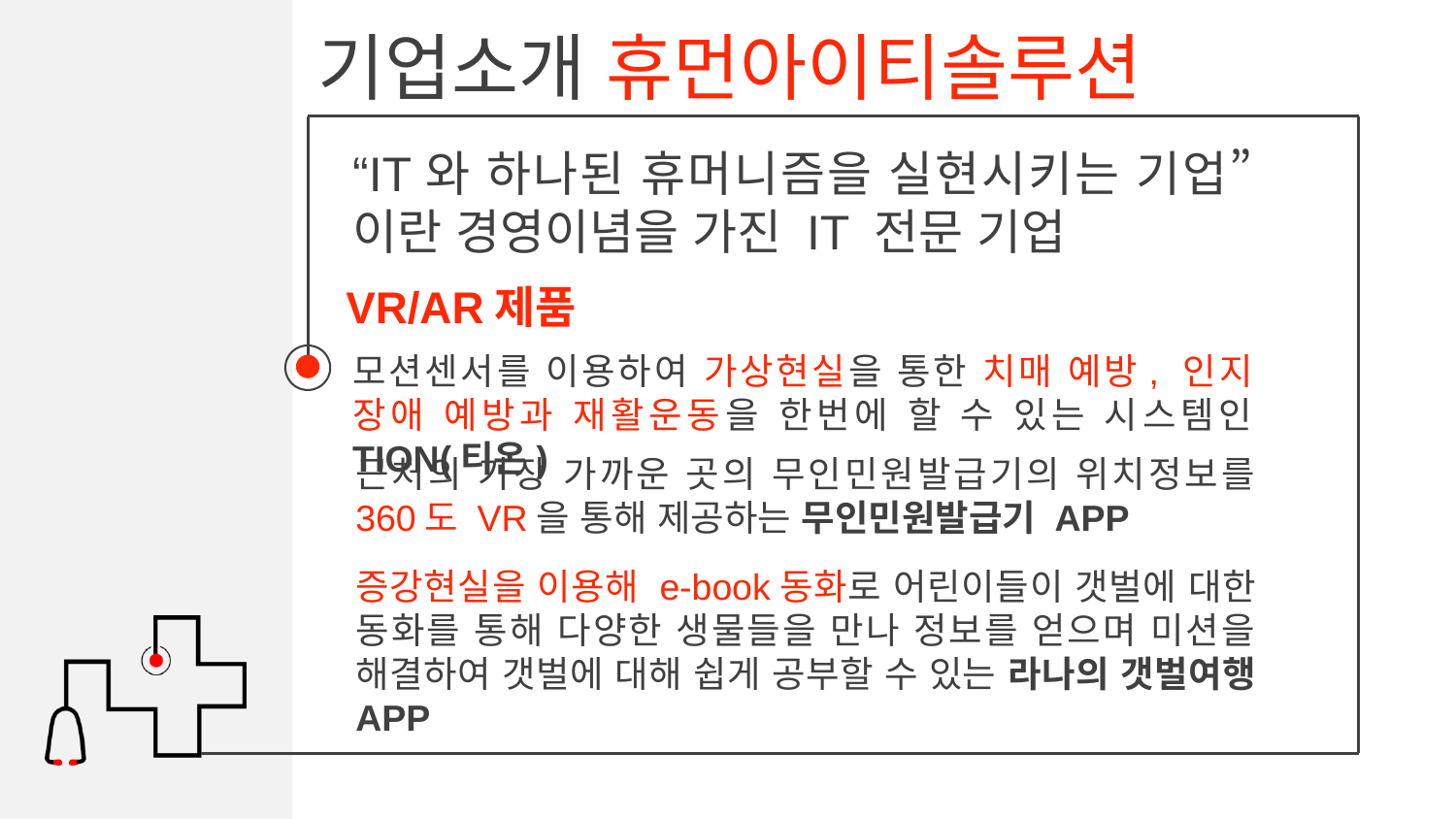

기업소개 휴먼아이티솔루션

“IT와 하나된 휴머니즘을 실현시키는 기업”이란 경영이념을 가진 IT 전문 기업
VR/AR제품
모션센서를 이용하여 가상현실을 통한 치매 예방, 인지 장애 예방과 재활운동을 한번에 할 수 있는 시스템인 TION(티온)
근처의 가장 가까운 곳의 무인민원발급기의 위치정보를 360도 VR을 통해 제공하는 무인민원발급기 APP
증강현실을 이용해 e-book동화로 어린이들이 갯벌에 대한 동화를 통해 다양한 생물들을 만나 정보를 얻으며 미션을 해결하여 갯벌에 대해 쉽게 공부할 수 있는 라나의 갯벌여행 APP